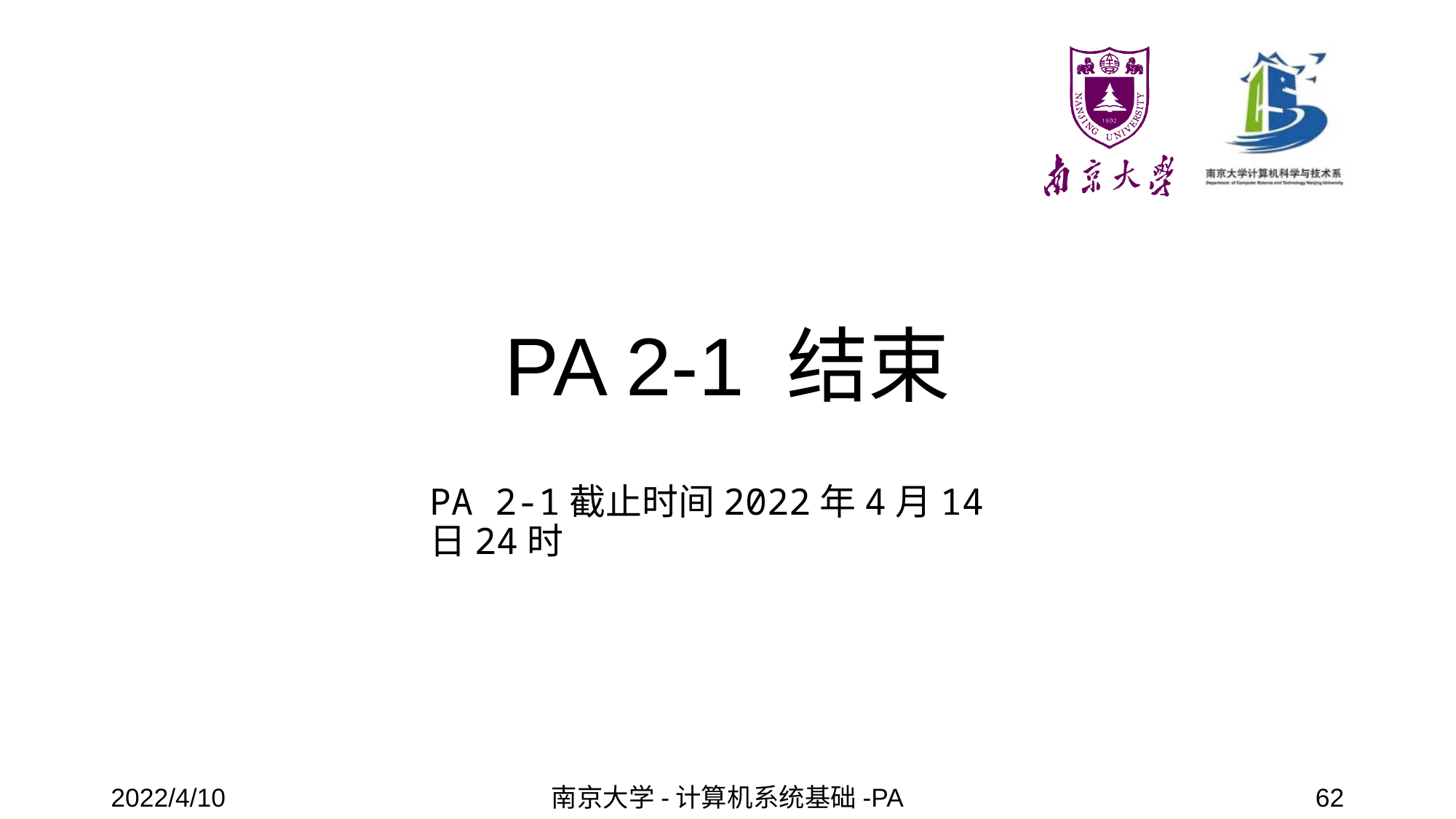

# PA 2-1 结束

PA 2-1截止时间2022年4月14日24时
2022/4/10
南京大学-计算机系统基础-PA
62